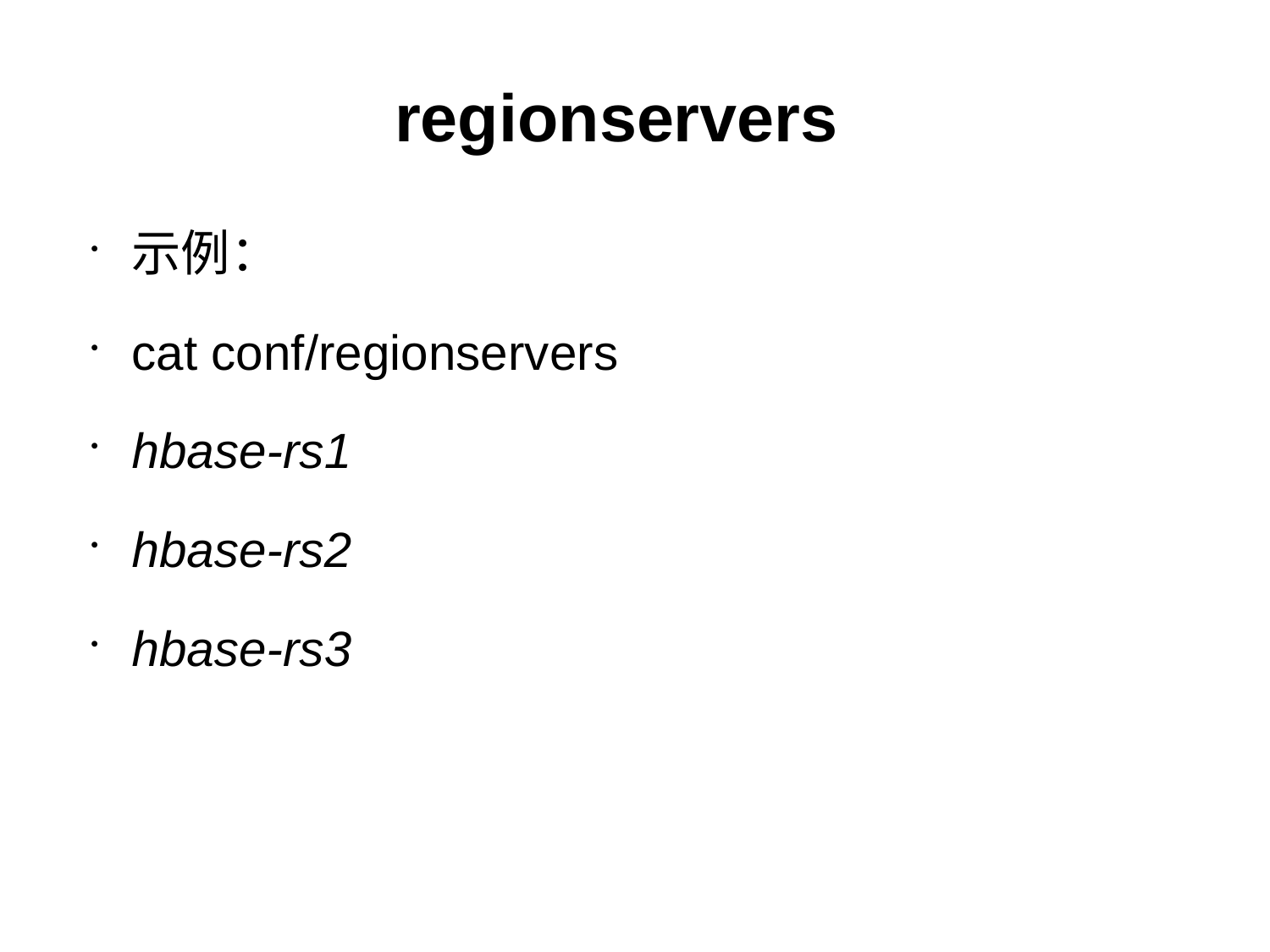

regionservers
示例：
cat conf/regionservers
hbase-rs1
hbase-rs2
hbase-rs3